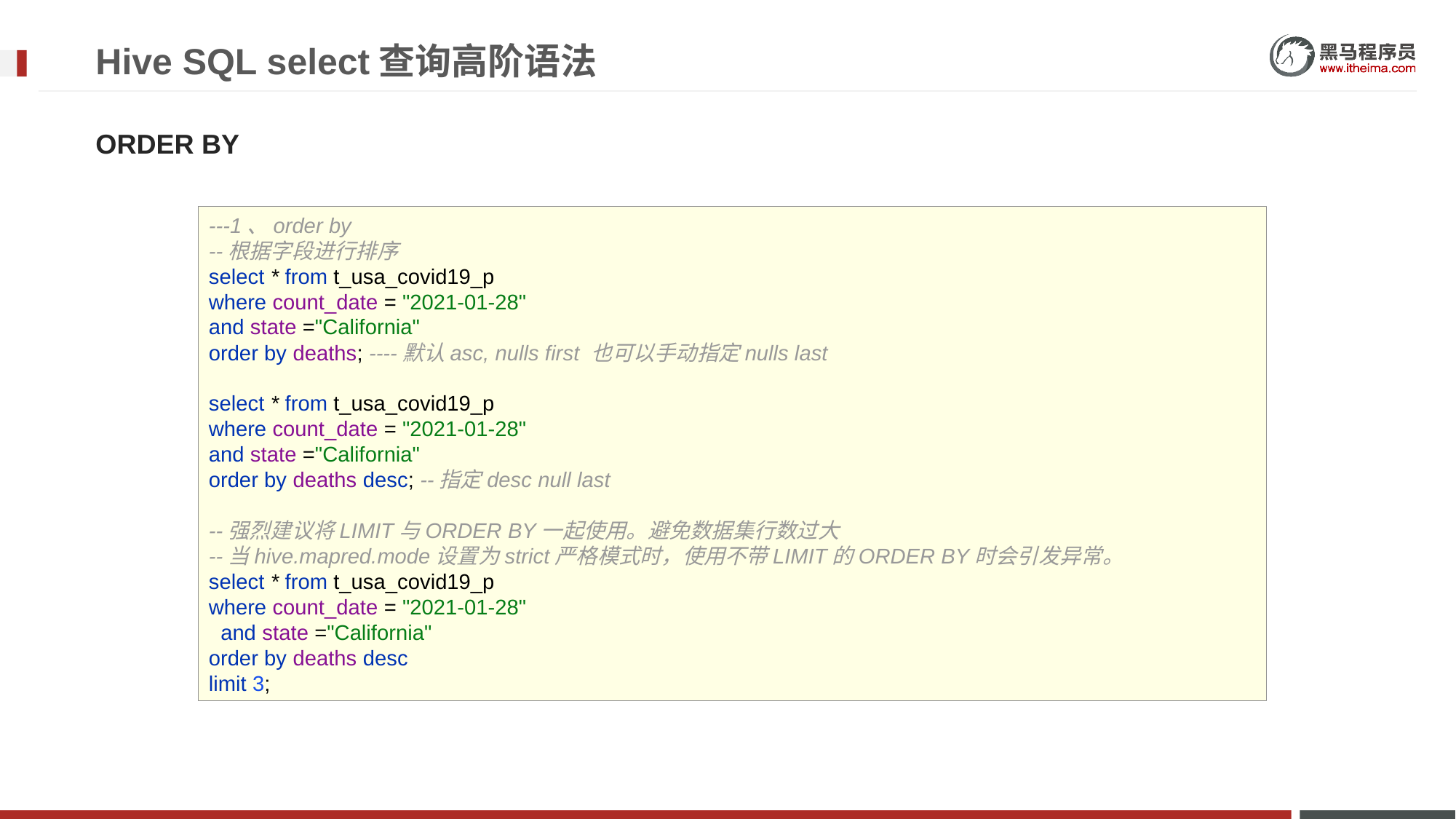

# Hive SQL select查询高阶语法
ORDER BY
---1、order by
--根据字段进行排序
select * from t_usa_covid19_p
where count_date = "2021-01-28"
and state ="California"
order by deaths; ----默认asc, nulls first 也可以手动指定nulls last
select * from t_usa_covid19_p
where count_date = "2021-01-28"
and state ="California"
order by deaths desc; --指定desc null last
--强烈建议将LIMIT与ORDER BY一起使用。避免数据集行数过大
--当hive.mapred.mode设置为strict严格模式时，使用不带LIMIT的ORDER BY时会引发异常。
select * from t_usa_covid19_p
where count_date = "2021-01-28"
  and state ="California"
order by deaths desc
limit 3;